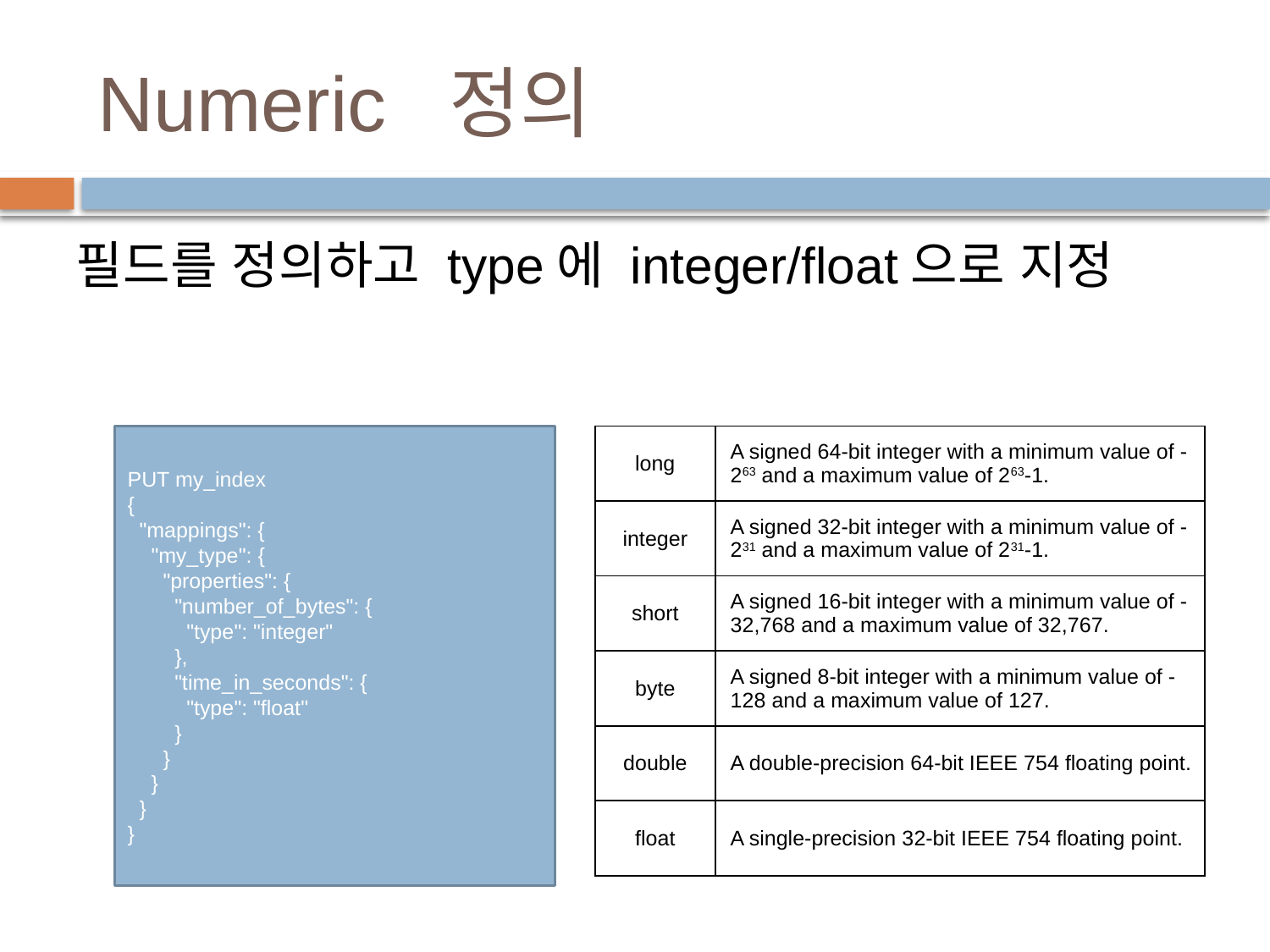

# Numeric  정의
필드를 정의하고 type에 integer/float으로 지정
| long | A signed 64-bit integer with a minimum value of -263 and a maximum value of 263-1. |
| --- | --- |
| integer | A signed 32-bit integer with a minimum value of -231 and a maximum value of 231-1. |
| short | A signed 16-bit integer with a minimum value of -32,768 and a maximum value of 32,767. |
| byte | A signed 8-bit integer with a minimum value of -128 and a maximum value of 127. |
| double | A double-precision 64-bit IEEE 754 floating point. |
| float | A single-precision 32-bit IEEE 754 floating point. |
PUT my_index
{
  "mappings": {
    "my_type": {
      "properties": {
        "number_of_bytes": {
          "type": "integer"
        },
        "time_in_seconds": {
          "type": "float"
        }
      }
    }
  }
}